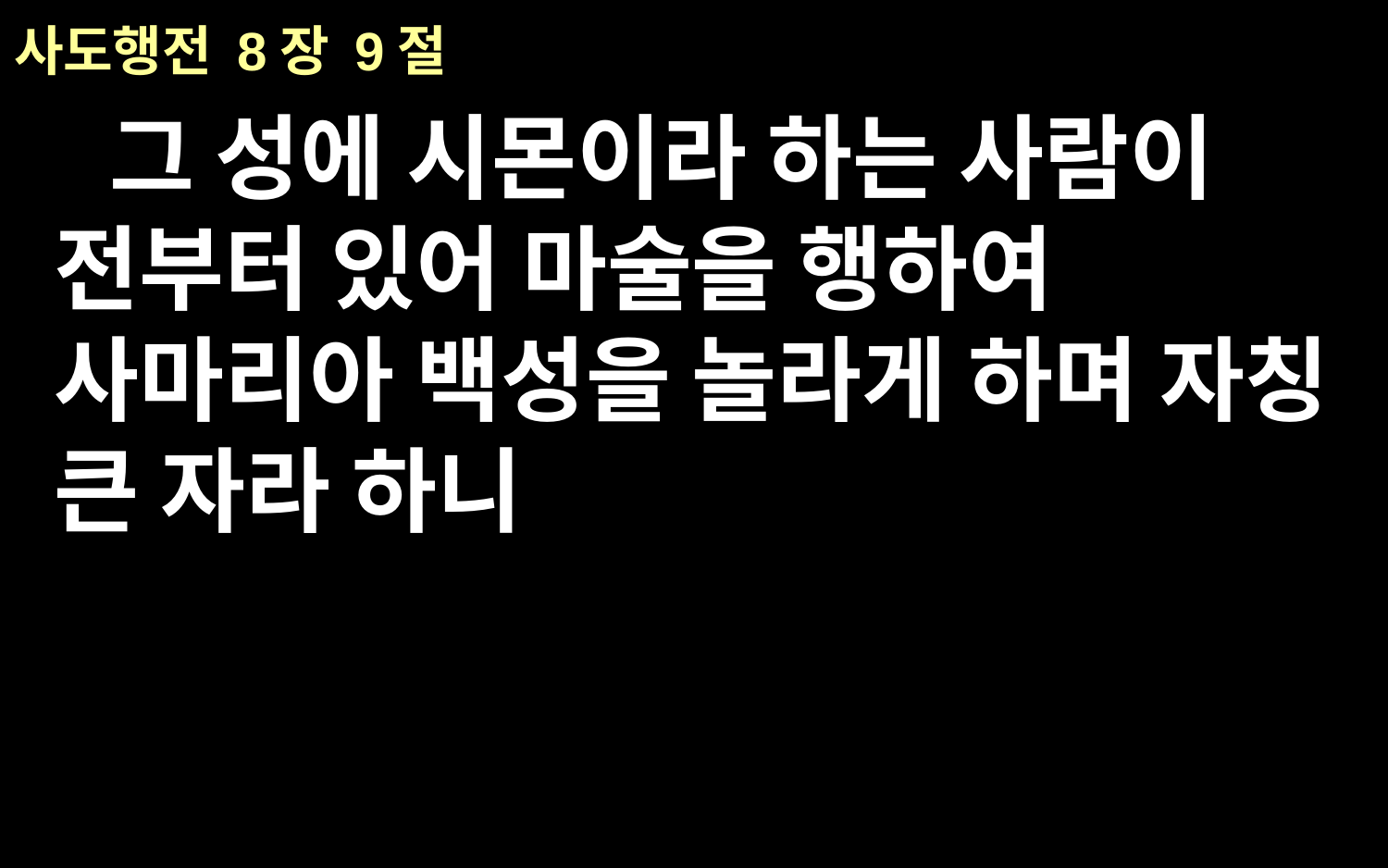

# 사도행전 8장 9절
그 성에 시몬이라 하는 사람이 전부터 있어 마술을 행하여 사마리아 백성을 놀라게 하며 자칭 큰 자라 하니